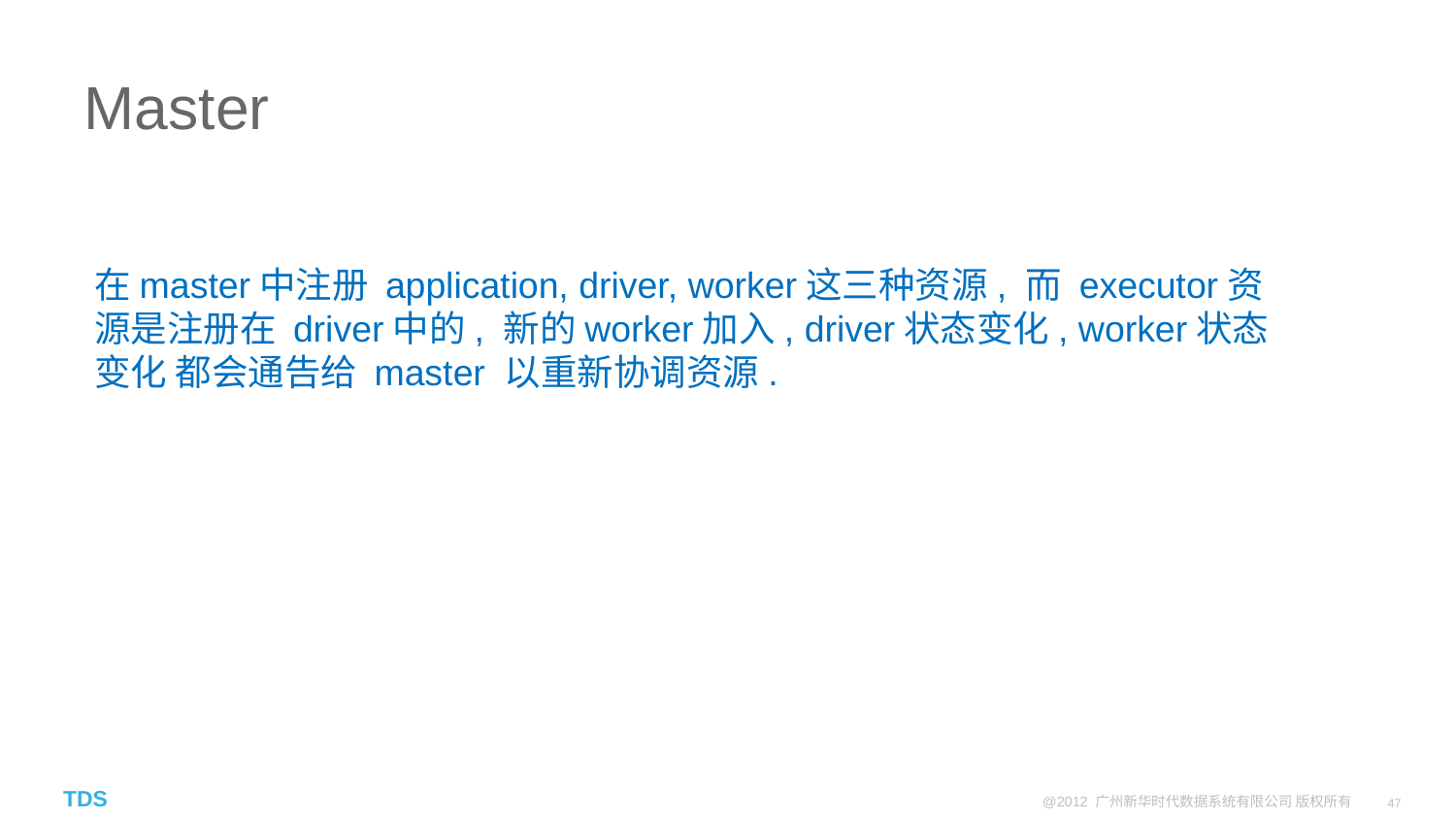

# Master

在master中注册 application, driver, worker这三种资源, 而 executor资源是注册在 driver中的, 新的worker加入, driver状态变化, worker状态变化 都会通告给 master 以重新协调资源.